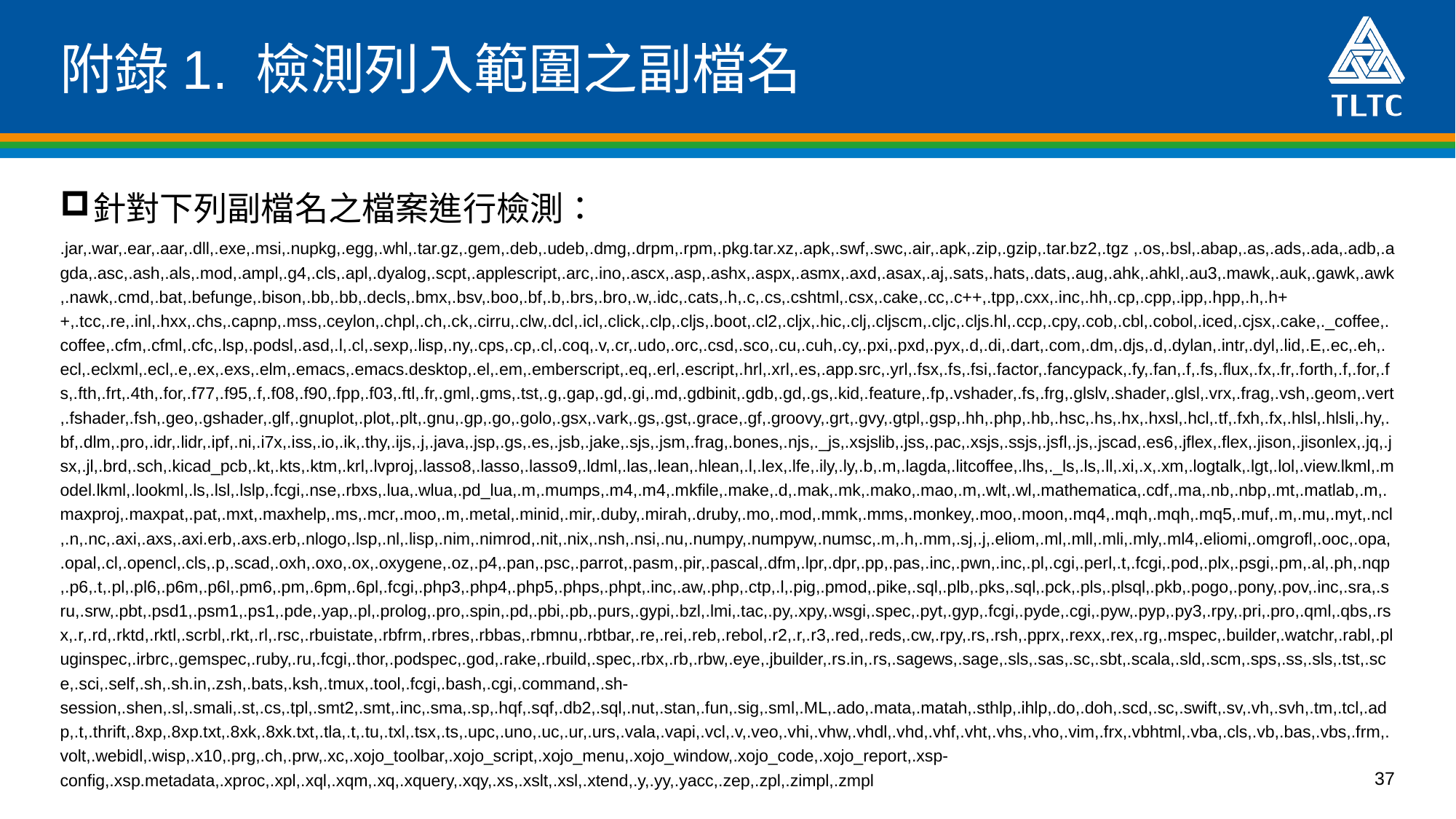

# 附錄1. 檢測列入範圍之副檔名
 針對下列副檔名之檔案進行檢測：
.jar,.war,.ear,.aar,.dll,.exe,.msi,.nupkg,.egg,.whl,.tar.gz,.gem,.deb,.udeb,.dmg,.drpm,.rpm,.pkg.tar.xz,.apk,.swf,.swc,.air,.apk,.zip,.gzip,.tar.bz2,.tgz ,.os,.bsl,.abap,.as,.ads,.ada,.adb,.agda,.asc,.ash,.als,.mod,.ampl,.g4,.cls,.apl,.dyalog,.scpt,.applescript,.arc,.ino,.ascx,.asp,.ashx,.aspx,.asmx,.axd,.asax,.aj,.sats,.hats,.dats,.aug,.ahk,.ahkl,.au3,.mawk,.auk,.gawk,.awk,.nawk,.cmd,.bat,.befunge,.bison,.bb,.bb,.decls,.bmx,.bsv,.boo,.bf,.b,.brs,.bro,.w,.idc,.cats,.h,.c,.cs,.cshtml,.csx,.cake,.cc,.c++,.tpp,.cxx,.inc,.hh,.cp,.cpp,.ipp,.hpp,.h,.h++,.tcc,.re,.inl,.hxx,.chs,.capnp,.mss,.ceylon,.chpl,.ch,.ck,.cirru,.clw,.dcl,.icl,.click,.clp,.cljs,.boot,.cl2,.cljx,.hic,.clj,.cljscm,.cljc,.cljs.hl,.ccp,.cpy,.cob,.cbl,.cobol,.iced,.cjsx,.cake,._coffee,.coffee,.cfm,.cfml,.cfc,.lsp,.podsl,.asd,.l,.cl,.sexp,.lisp,.ny,.cps,.cp,.cl,.coq,.v,.cr,.udo,.orc,.csd,.sco,.cu,.cuh,.cy,.pxi,.pxd,.pyx,.d,.di,.dart,.com,.dm,.djs,.d,.dylan,.intr,.dyl,.lid,.E,.ec,.eh,.ecl,.eclxml,.ecl,.e,.ex,.exs,.elm,.emacs,.emacs.desktop,.el,.em,.emberscript,.eq,.erl,.escript,.hrl,.xrl,.es,.app.src,.yrl,.fsx,.fs,.fsi,.factor,.fancypack,.fy,.fan,.f,.fs,.flux,.fx,.fr,.forth,.f,.for,.fs,.fth,.frt,.4th,.for,.f77,.f95,.f,.f08,.f90,.fpp,.f03,.ftl,.fr,.gml,.gms,.tst,.g,.gap,.gd,.gi,.md,.gdbinit,.gdb,.gd,.gs,.kid,.feature,.fp,.vshader,.fs,.frg,.glslv,.shader,.glsl,.vrx,.frag,.vsh,.geom,.vert,.fshader,.fsh,.geo,.gshader,.glf,.gnuplot,.plot,.plt,.gnu,.gp,.go,.golo,.gsx,.vark,.gs,.gst,.grace,.gf,.groovy,.grt,.gvy,.gtpl,.gsp,.hh,.php,.hb,.hsc,.hs,.hx,.hxsl,.hcl,.tf,.fxh,.fx,.hlsl,.hlsli,.hy,.bf,.dlm,.pro,.idr,.lidr,.ipf,.ni,.i7x,.iss,.io,.ik,.thy,.ijs,.j,.java,.jsp,.gs,.es,.jsb,.jake,.sjs,.jsm,.frag,.bones,.njs,._js,.xsjslib,.jss,.pac,.xsjs,.ssjs,.jsfl,.js,.jscad,.es6,.jflex,.flex,.jison,.jisonlex,.jq,.jsx,.jl,.brd,.sch,.kicad_pcb,.kt,.kts,.ktm,.krl,.lvproj,.lasso8,.lasso,.lasso9,.ldml,.las,.lean,.hlean,.l,.lex,.lfe,.ily,.ly,.b,.m,.lagda,.litcoffee,.lhs,._ls,.ls,.ll,.xi,.x,.xm,.logtalk,.lgt,.lol,.view.lkml,.model.lkml,.lookml,.ls,.lsl,.lslp,.fcgi,.nse,.rbxs,.lua,.wlua,.pd_lua,.m,.mumps,.m4,.m4,.mkfile,.make,.d,.mak,.mk,.mako,.mao,.m,.wlt,.wl,.mathematica,.cdf,.ma,.nb,.nbp,.mt,.matlab,.m,.maxproj,.maxpat,.pat,.mxt,.maxhelp,.ms,.mcr,.moo,.m,.metal,.minid,.mir,.duby,.mirah,.druby,.mo,.mod,.mmk,.mms,.monkey,.moo,.moon,.mq4,.mqh,.mqh,.mq5,.muf,.m,.mu,.myt,.ncl,.n,.nc,.axi,.axs,.axi.erb,.axs.erb,.nlogo,.lsp,.nl,.lisp,.nim,.nimrod,.nit,.nix,.nsh,.nsi,.nu,.numpy,.numpyw,.numsc,.m,.h,.mm,.sj,.j,.eliom,.ml,.mll,.mli,.mly,.ml4,.eliomi,.omgrofl,.ooc,.opa,.opal,.cl,.opencl,.cls,.p,.scad,.oxh,.oxo,.ox,.oxygene,.oz,.p4,.pan,.psc,.parrot,.pasm,.pir,.pascal,.dfm,.lpr,.dpr,.pp,.pas,.inc,.pwn,.inc,.pl,.cgi,.perl,.t,.fcgi,.pod,.plx,.psgi,.pm,.al,.ph,.nqp,.p6,.t,.pl,.pl6,.p6m,.p6l,.pm6,.pm,.6pm,.6pl,.fcgi,.php3,.php4,.php5,.phps,.phpt,.inc,.aw,.php,.ctp,.l,.pig,.pmod,.pike,.sql,.plb,.pks,.sql,.pck,.pls,.plsql,.pkb,.pogo,.pony,.pov,.inc,.sra,.sru,.srw,.pbt,.psd1,.psm1,.ps1,.pde,.yap,.pl,.prolog,.pro,.spin,.pd,.pbi,.pb,.purs,.gypi,.bzl,.lmi,.tac,.py,.xpy,.wsgi,.spec,.pyt,.gyp,.fcgi,.pyde,.cgi,.pyw,.pyp,.py3,.rpy,.pri,.pro,.qml,.qbs,.rsx,.r,.rd,.rktd,.rktl,.scrbl,.rkt,.rl,.rsc,.rbuistate,.rbfrm,.rbres,.rbbas,.rbmnu,.rbtbar,.re,.rei,.reb,.rebol,.r2,.r,.r3,.red,.reds,.cw,.rpy,.rs,.rsh,.pprx,.rexx,.rex,.rg,.mspec,.builder,.watchr,.rabl,.pluginspec,.irbrc,.gemspec,.ruby,.ru,.fcgi,.thor,.podspec,.god,.rake,.rbuild,.spec,.rbx,.rb,.rbw,.eye,.jbuilder,.rs.in,.rs,.sagews,.sage,.sls,.sas,.sc,.sbt,.scala,.sld,.scm,.sps,.ss,.sls,.tst,.sce,.sci,.self,.sh,.sh.in,.zsh,.bats,.ksh,.tmux,.tool,.fcgi,.bash,.cgi,.command,.sh-session,.shen,.sl,.smali,.st,.cs,.tpl,.smt2,.smt,.inc,.sma,.sp,.hqf,.sqf,.db2,.sql,.nut,.stan,.fun,.sig,.sml,.ML,.ado,.mata,.matah,.sthlp,.ihlp,.do,.doh,.scd,.sc,.swift,.sv,.vh,.svh,.tm,.tcl,.adp,.t,.thrift,.8xp,.8xp.txt,.8xk,.8xk.txt,.tla,.t,.tu,.txl,.tsx,.ts,.upc,.uno,.uc,.ur,.urs,.vala,.vapi,.vcl,.v,.veo,.vhi,.vhw,.vhdl,.vhd,.vhf,.vht,.vhs,.vho,.vim,.frx,.vbhtml,.vba,.cls,.vb,.bas,.vbs,.frm,.volt,.webidl,.wisp,.x10,.prg,.ch,.prw,.xc,.xojo_toolbar,.xojo_script,.xojo_menu,.xojo_window,.xojo_code,.xojo_report,.xsp-config,.xsp.metadata,.xproc,.xpl,.xql,.xqm,.xq,.xquery,.xqy,.xs,.xslt,.xsl,.xtend,.y,.yy,.yacc,.zep,.zpl,.zimpl,.zmpl
37